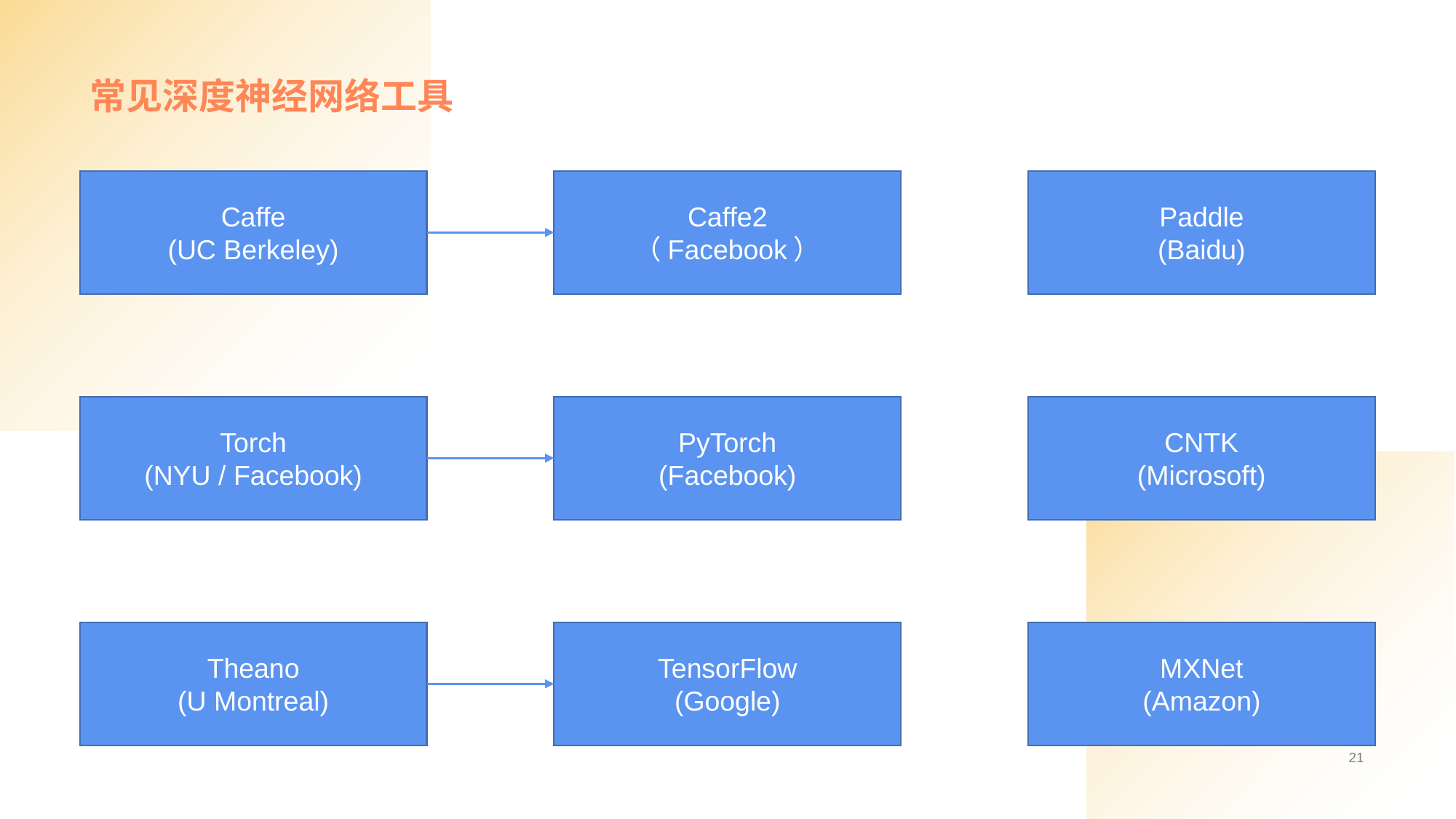

# 常见深度神经网络工具
Caffe
(UC Berkeley)
Caffe2
（Facebook）
Paddle
(Baidu)
Torch
(NYU / Facebook)
PyTorch
(Facebook)
CNTK
(Microsoft)
Theano
(U Montreal)
TensorFlow
(Google)
MXNet
(Amazon)
21